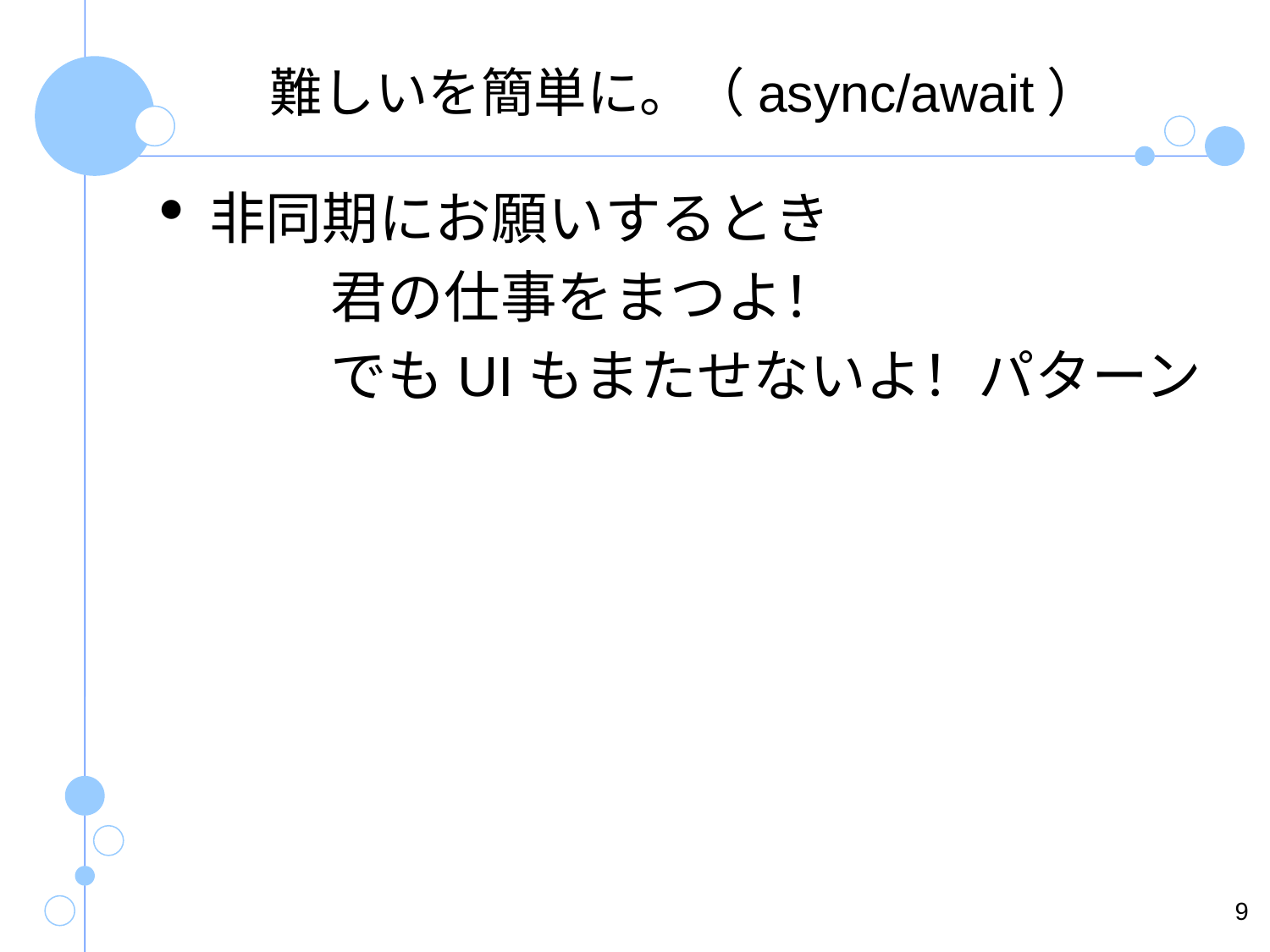

難しいを簡単に。（async/await）

非同期にお願いするとき
　　　君の仕事をまつよ！
　　　でもUIもまたせないよ！パターン

9